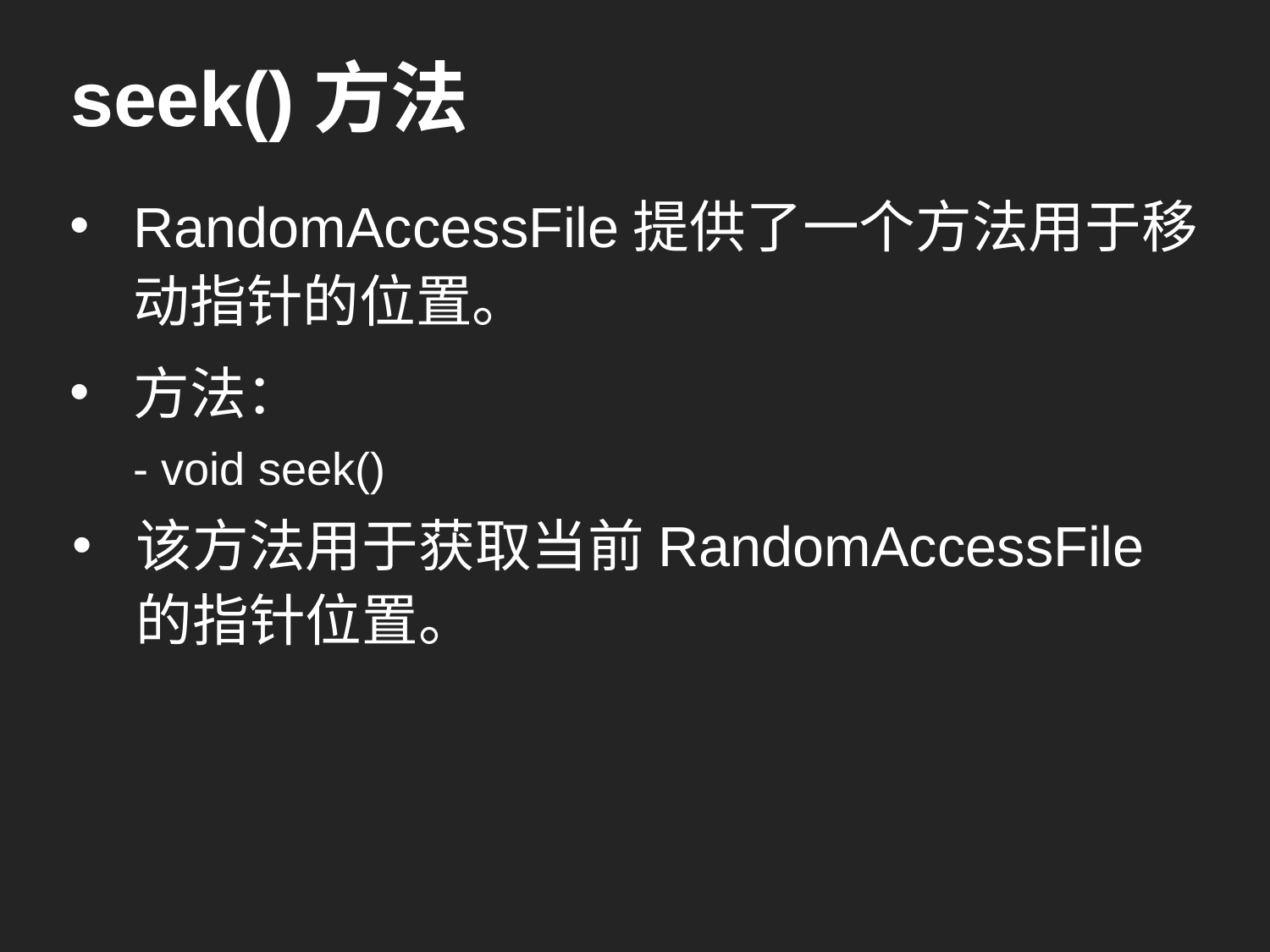

# seek()方法
RandomAccessFile提供了一个方法用于移动指针的位置。
方法：
- void seek()
该方法用于获取当前RandomAccessFile的指针位置。